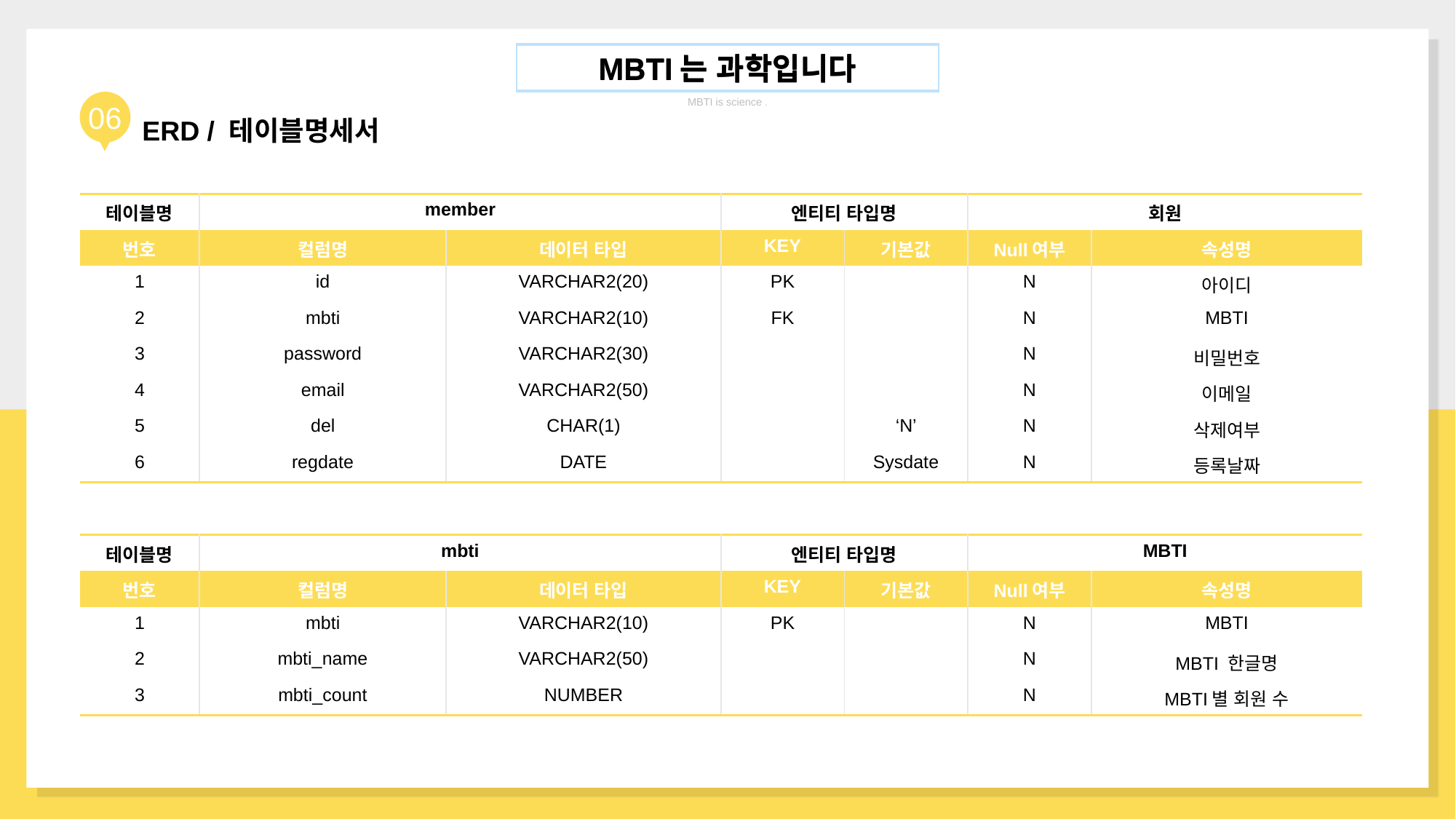

MBTI is science .
MBTI는 과학입니다
MBTI는 과학입니다
06
ERD / 테이블명세서

| 테이블명 | member |  | 엔티티 타입명 |  | 회원 |  |
| --- | --- | --- | --- | --- | --- | --- |
| 번호 | 컬럼명 | 데이터 타입 | KEY | 기본값 | Null여부 | 속성명 |
| 1 | id | VARCHAR2(20) | PK |  | N | 아이디 |
| 2 | mbti | VARCHAR2(10) | FK |  | N | MBTI |
| 3 | password | VARCHAR2(30) |  |  | N | 비밀번호 |
| 4 | email | VARCHAR2(50) |  |  | N | 이메일 |
| 5 | del | CHAR(1) |  | ‘N’ | N | 삭제여부 |
| 6 | regdate | DATE |  | Sysdate | N | 등록날짜 |
| 테이블명 | mbti |  | 엔티티 타입명 |  | MBTI |  |
| --- | --- | --- | --- | --- | --- | --- |
| 번호 | 컬럼명 | 데이터 타입 | KEY | 기본값 | Null여부 | 속성명 |
| 1 | mbti | VARCHAR2(10) | PK |  | N | MBTI |
| 2 | mbti\_name | VARCHAR2(50) |  |  | N | MBTI 한글명 |
| 3 | mbti\_count | NUMBER |  |  | N | MBTI별 회원 수 |